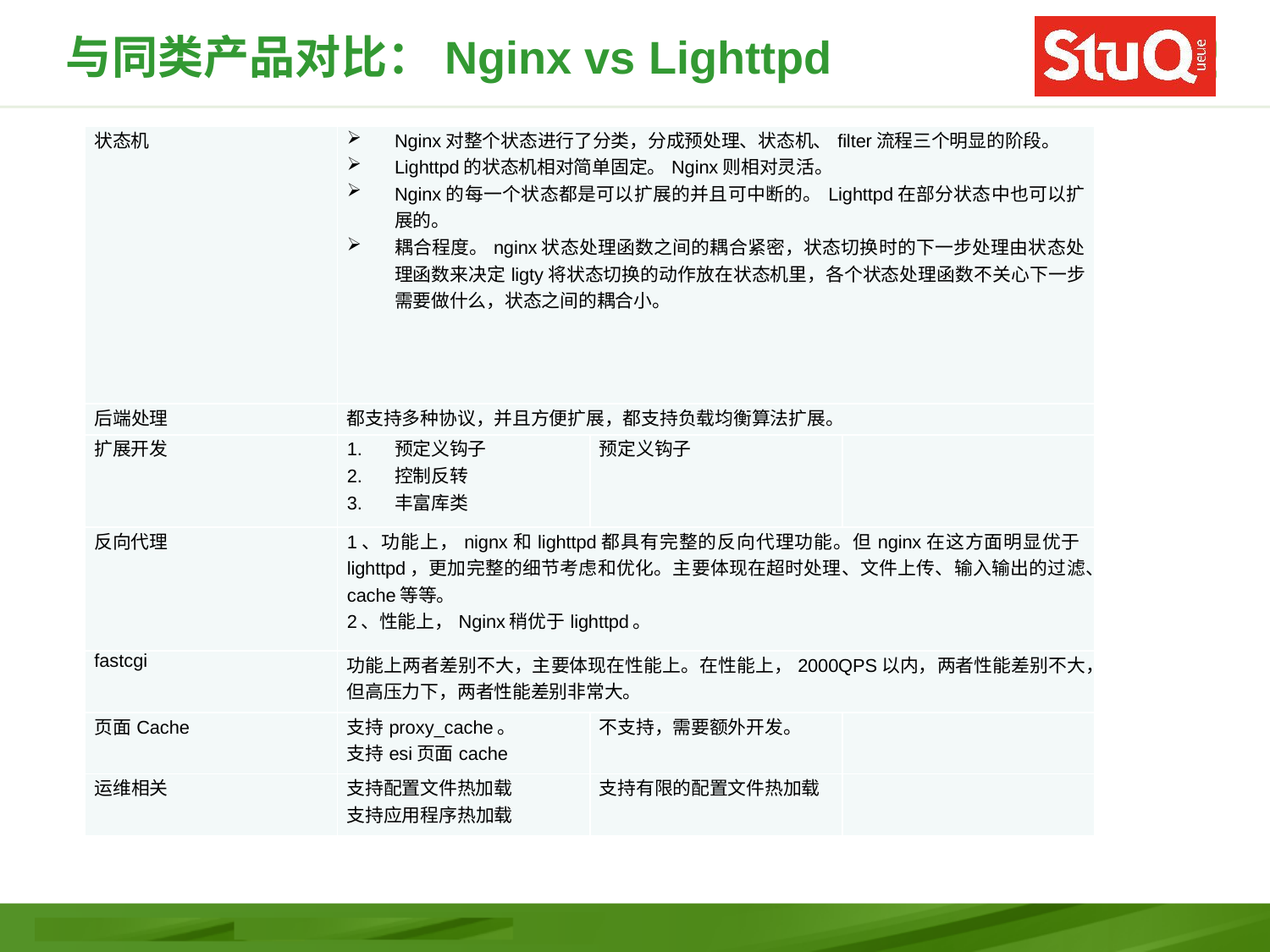

# 与同类产品对比：Nginx vs Lighttpd

| 状态机 | Nginx对整个状态进行了分类，分成预处理、状态机、filter流程三个明显的阶段。 Lighttpd的状态机相对简单固定。Nginx则相对灵活。 Nginx的每一个状态都是可以扩展的并且可中断的。Lighttpd在部分状态中也可以扩展的。 耦合程度。nginx状态处理函数之间的耦合紧密，状态切换时的下一步处理由状态处理函数来决定ligty将状态切换的动作放在状态机里，各个状态处理函数不关心下一步需要做什么，状态之间的耦合小。 |  |  |
| --- | --- | --- | --- |
| 后端处理 | 都支持多种协议，并且方便扩展，都支持负载均衡算法扩展。 |  |  |
| 扩展开发 | 预定义钩子 控制反转 丰富库类 | 预定义钩子 |  |
| 反向代理 | 1、功能上，nignx和lighttpd都具有完整的反向代理功能。但nginx在这方面明显优于lighttpd，更加完整的细节考虑和优化。主要体现在超时处理、文件上传、输入输出的过滤、cache等等。 2、性能上，Nginx稍优于lighttpd。 |  |  |
| fastcgi | 功能上两者差别不大，主要体现在性能上。在性能上，2000QPS以内，两者性能差别不大，但高压力下，两者性能差别非常大。 |  |  |
| 页面Cache | 支持proxy\_cache。 支持esi页面cache | 不支持，需要额外开发。 |  |
| 运维相关 | 支持配置文件热加载 支持应用程序热加载 | 支持有限的配置文件热加载 |  |